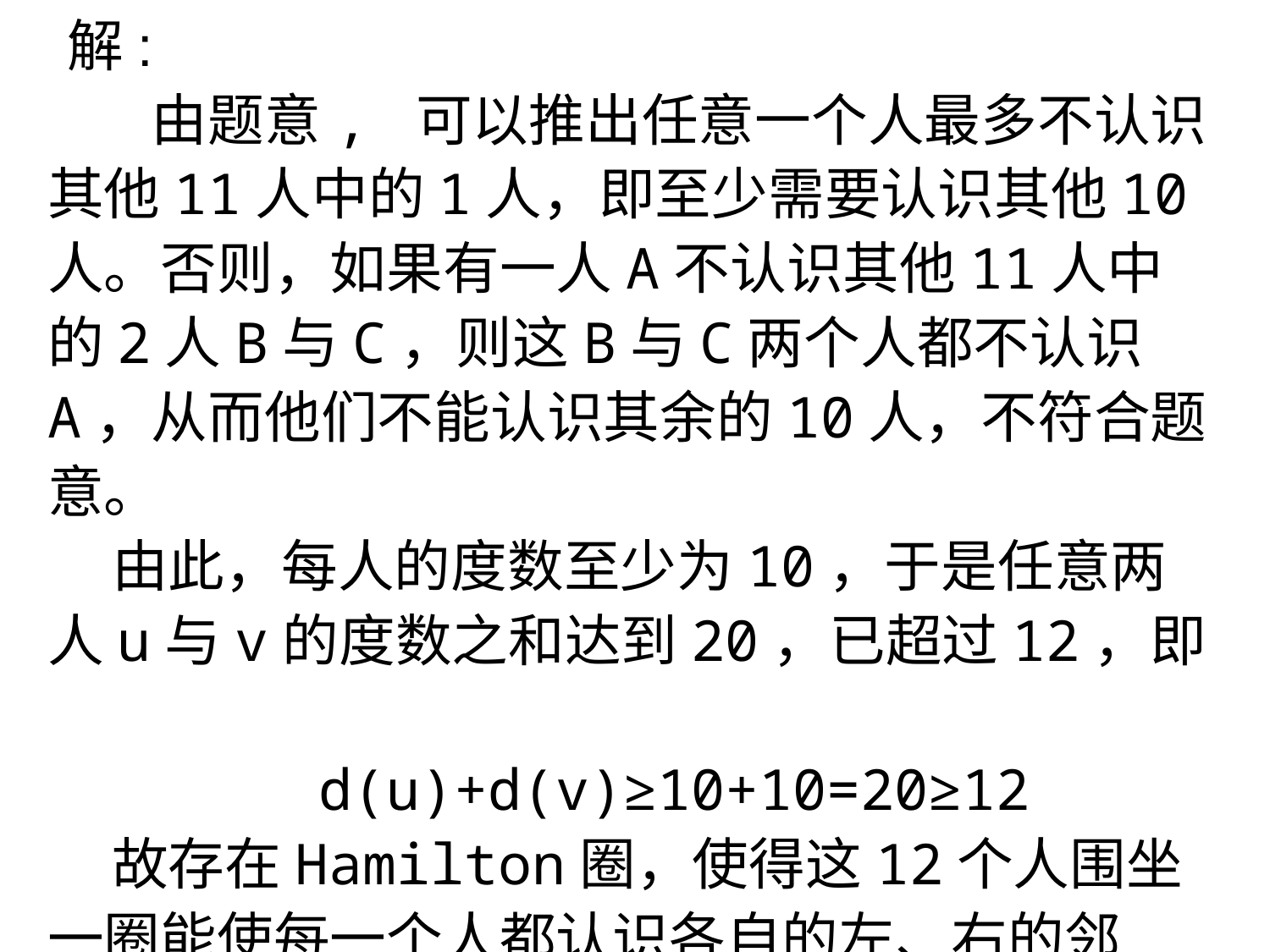

解:
       由题意, 可以推出任意一个人最多不认识其他11人中的1人，即至少需要认识其他10人。否则，如果有一人A不认识其他11人中的2人B与C，则这B与C两个人都不认识A，从而他们不能认识其余的10人，不符合题意。
    由此，每人的度数至少为10，于是任意两人u与v的度数之和达到20，已超过12，即
        d(u)+d(v)≥10+10=20≥12
    故存在Hamilton圈，使得这12个人围坐一圈能使每一个人都认识各自的左、右的邻人。
# 练习九 (p125)